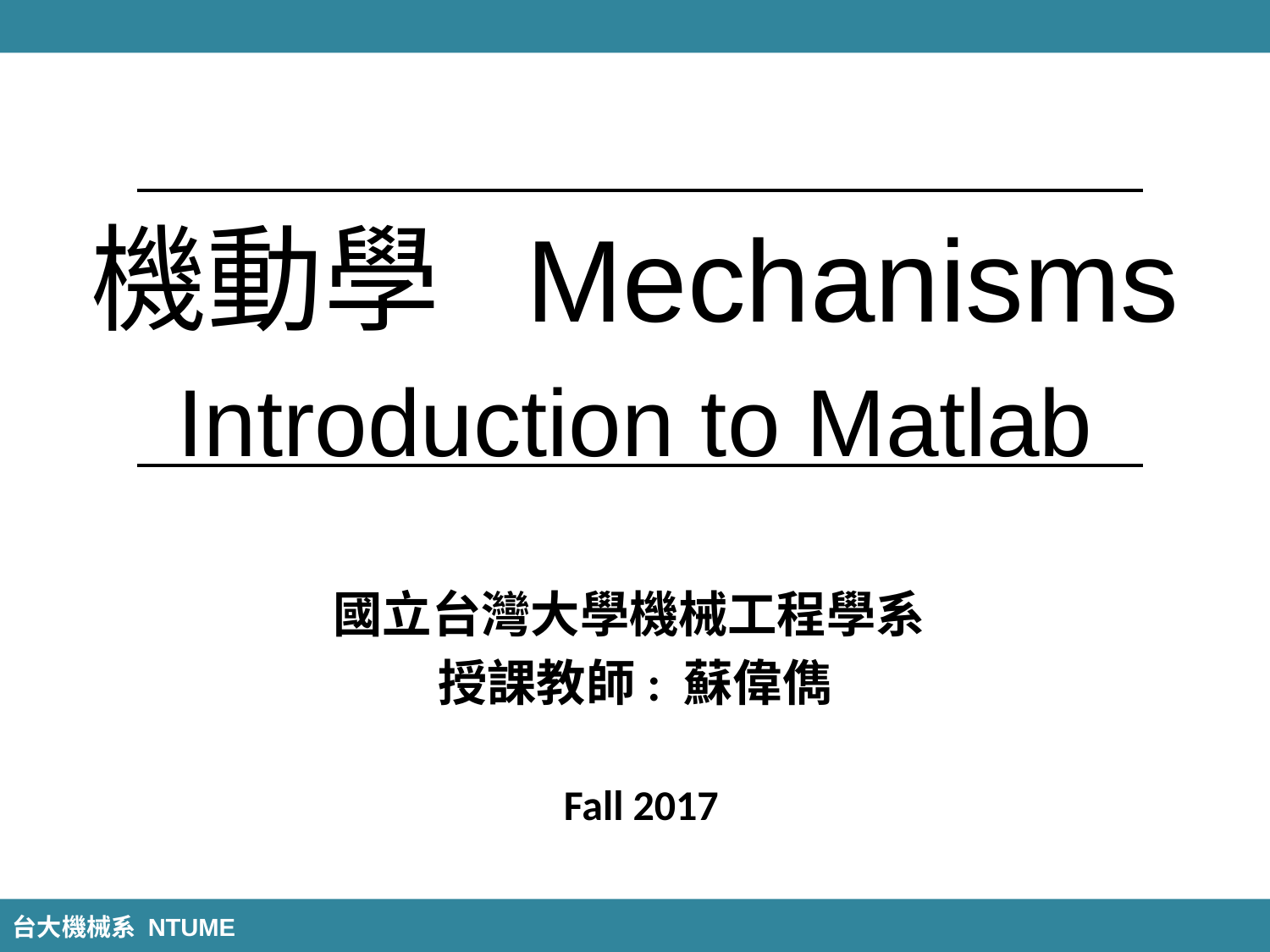

機動學 Mechanisms
Introduction to Matlab

國立台灣大學機械工程學系
授課教師: 蘇偉儁

Fall 2017

台大機械系 NTUME